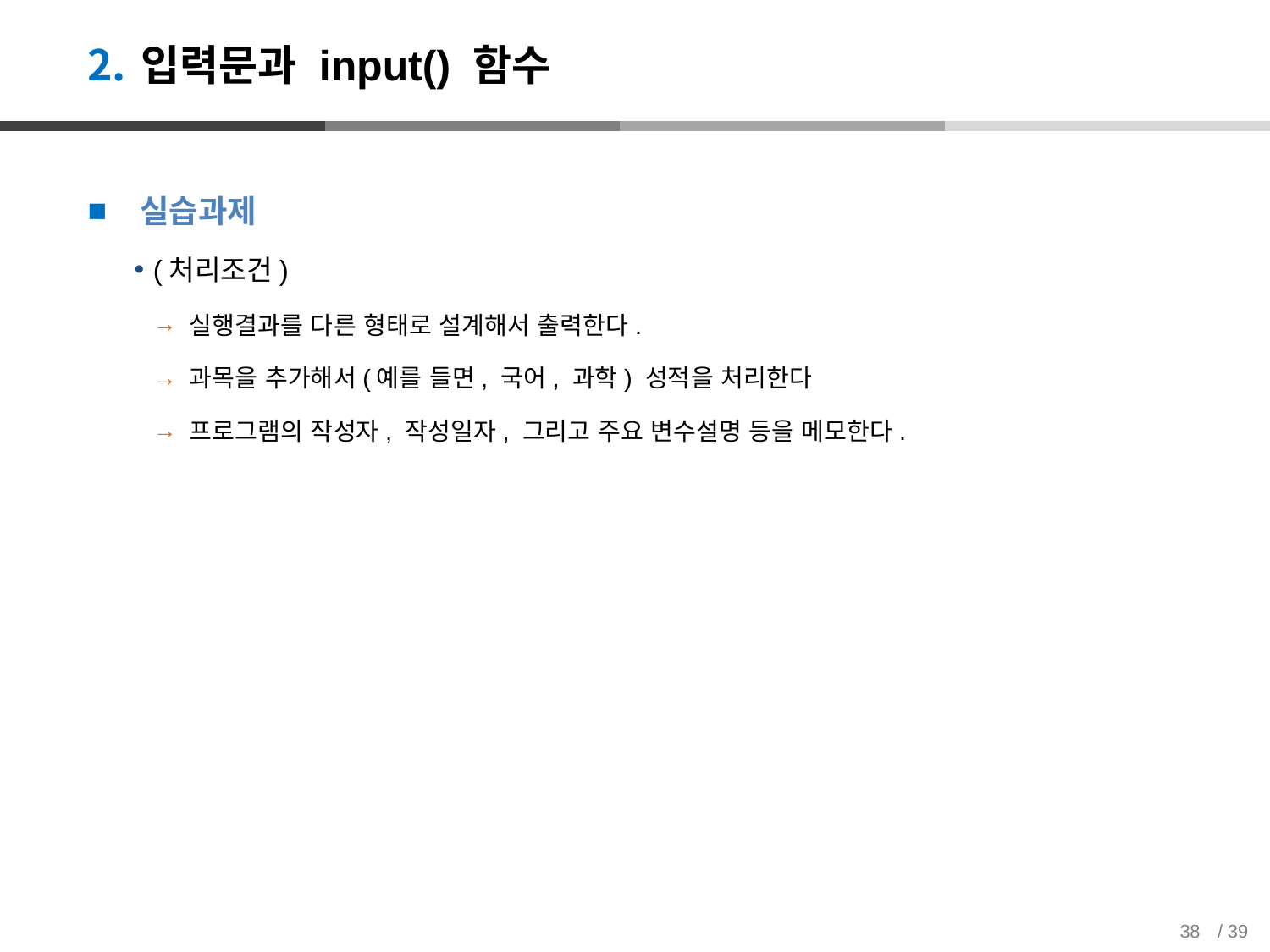

# 입력문과 input() 함수
 실습과제
(처리조건)
 실행결과를 다른 형태로 설계해서 출력한다.
 과목을 추가해서(예를 들면, 국어, 과학) 성적을 처리한다
 프로그램의 작성자, 작성일자, 그리고 주요 변수설명 등을 메모한다.